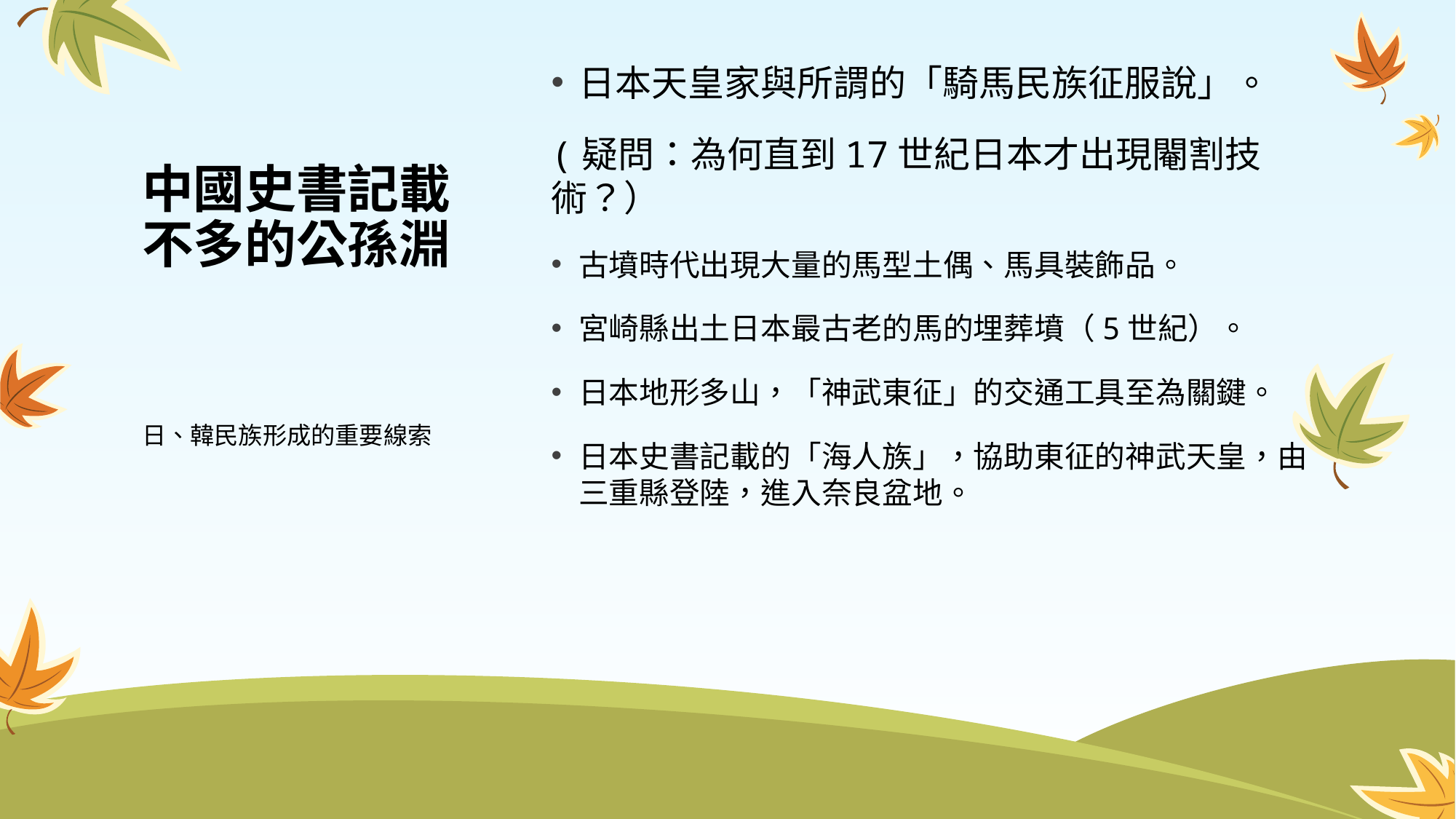

日本天皇家與所謂的「騎馬民族征服說」。
(疑問：為何直到17世紀日本才出現閹割技術？）
古墳時代出現大量的馬型土偶、馬具裝飾品。
宮崎縣出土日本最古老的馬的埋葬墳（5世紀）。
日本地形多山，「神武東征」的交通工具至為關鍵。
日本史書記載的「海人族」，協助東征的神武天皇，由三重縣登陸，進入奈良盆地。

# 中國史書記載不多的公孫淵
日、韓民族形成的重要線索